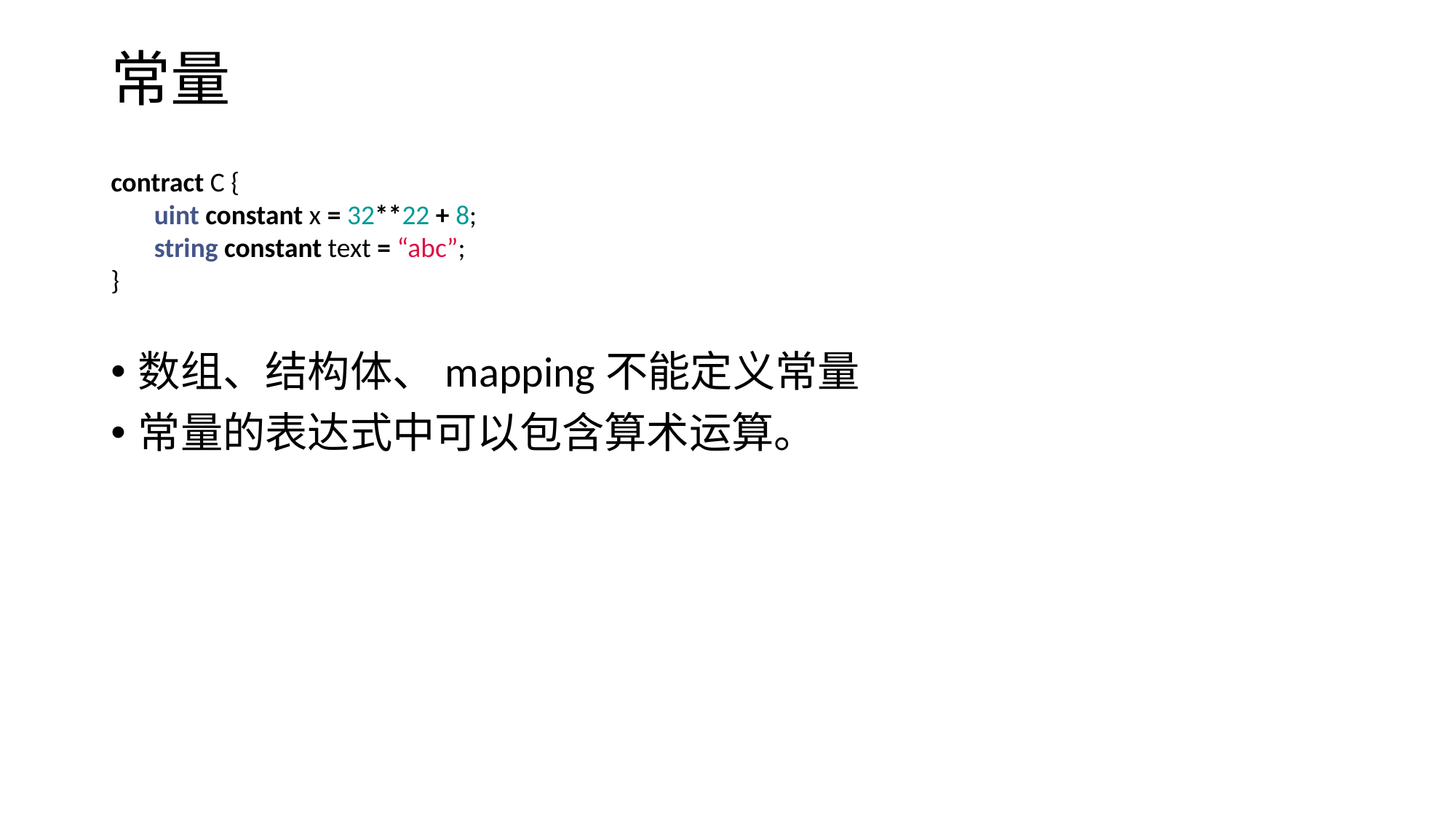

# 常量
contract C {
       uint constant x = 32**22 + 8;
       string constant text = “abc”;
}
数组、结构体、mapping不能定义常量
常量的表达式中可以包含算术运算。